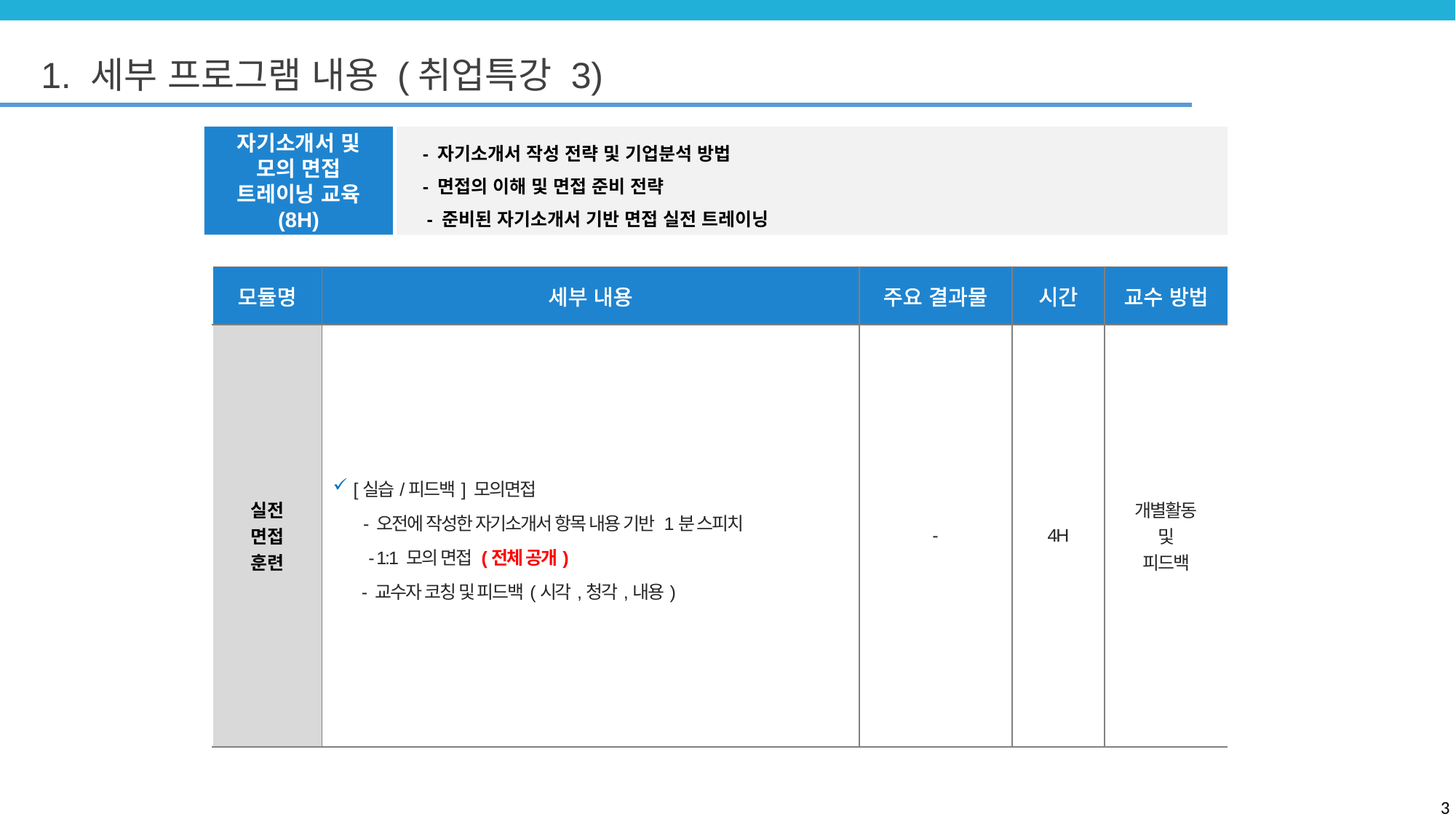

# 1. 세부 프로그램 내용 (취업특강 3)
   - 자기소개서 작성 전략 및 기업분석 방법
   - 면접의 이해 및 면접 준비 전략
   - 준비된 자기소개서 기반 면접 실전 트레이닝
자기소개서 및
모의 면접
트레이닝 교육 (8H)
| 모듈명 | 세부 내용 | 주요 결과물 | 시간 | 교수 방법 |
| --- | --- | --- | --- | --- |
| 실전 면접 훈련 | [실습/피드백] 모의면접 - 오전에 작성한 자기소개서 항목 내용 기반 1분 스피치 - 1:1 모의 면접 (전체 공개) - 교수자 코칭 및 피드백(시각,청각,내용) | - | 4H | 개별활동 및 피드백 |